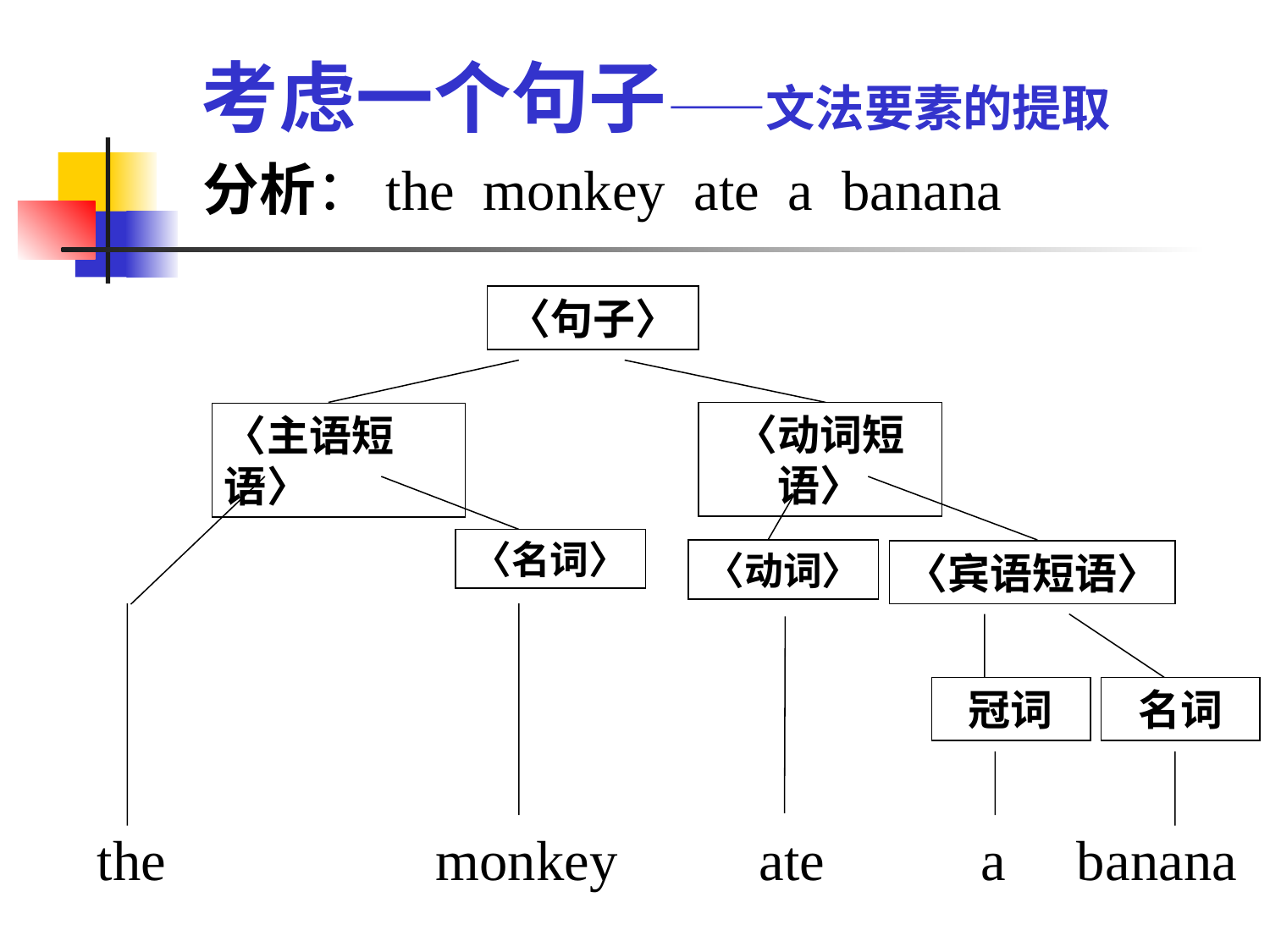

# 考虑一个句子——文法要素的提取
分析：the  monkey  ate  a  banana
〈句子〉

〈动词短语〉
〈主语短语〉

〈名词〉
〈动词〉
〈宾语短语〉

冠词
名词

the                   monkey          ate           a     banana